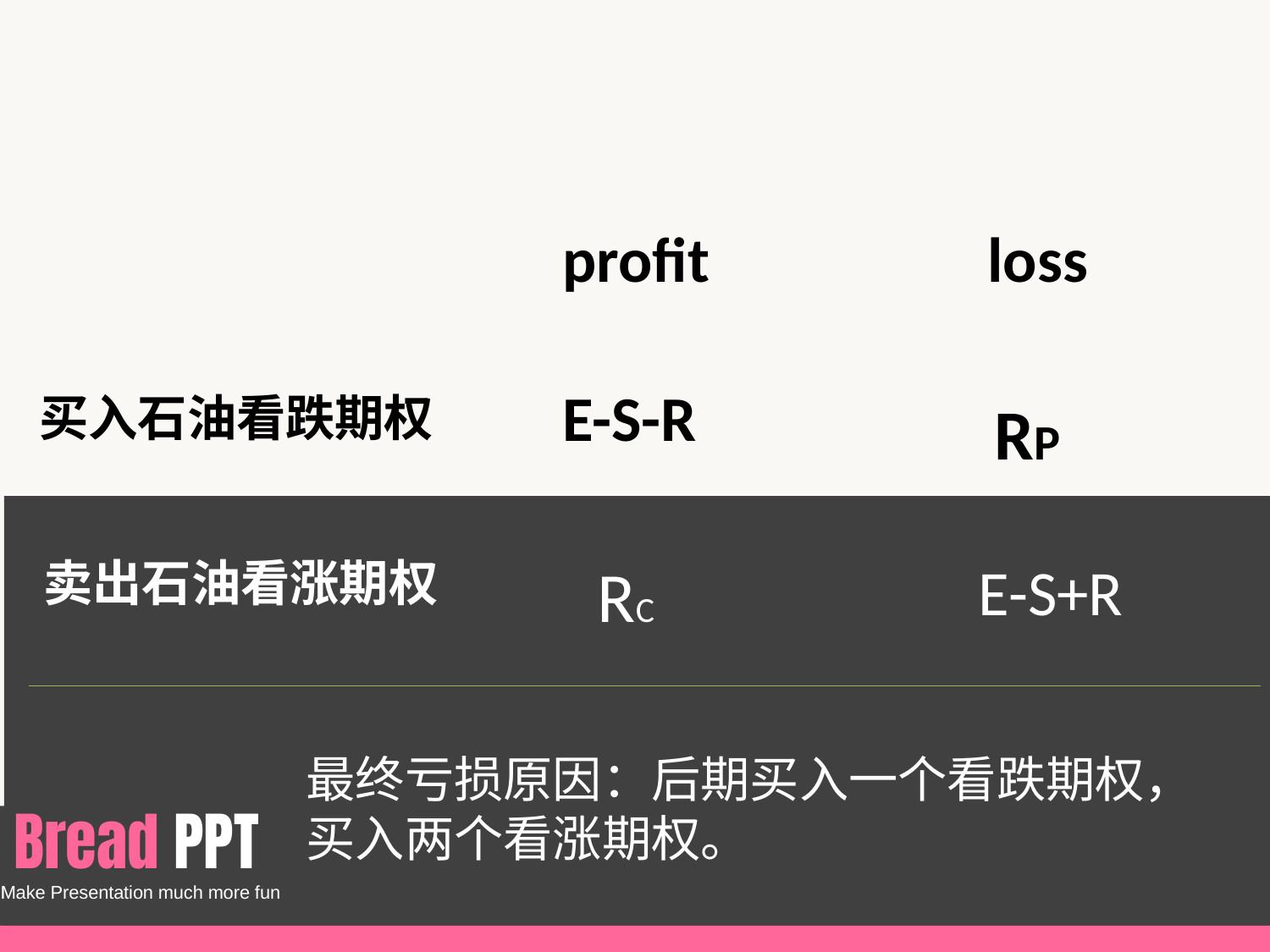

profit
loss
E-S-R
买入石油看跌期权
RP

RC
卖出石油看涨期权
E-S+R
最终亏损原因：后期买入一个看跌期权，买入两个看涨期权。
Bread PPT
Make Presentation much more fun